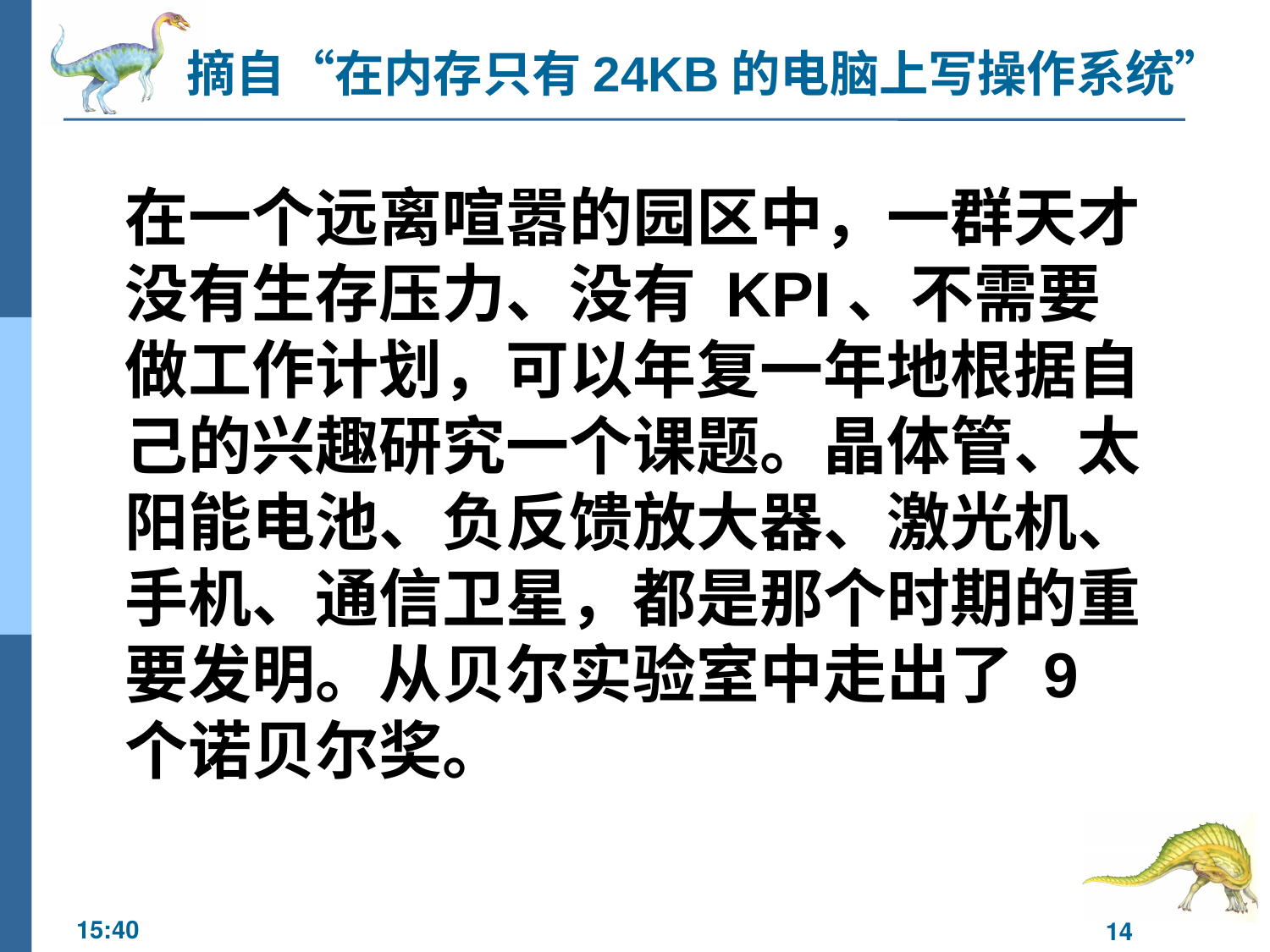

# 摘自“在内存只有24KB的电脑上写操作系统”
在一个远离喧嚣的园区中，一群天才没有生存压力、没有 KPI、不需要做工作计划，可以年复一年地根据自己的兴趣研究一个课题。晶体管、太阳能电池、负反馈放大器、激光机、手机、通信卫星，都是那个时期的重要发明。从贝尔实验室中走出了 9 个诺贝尔奖。